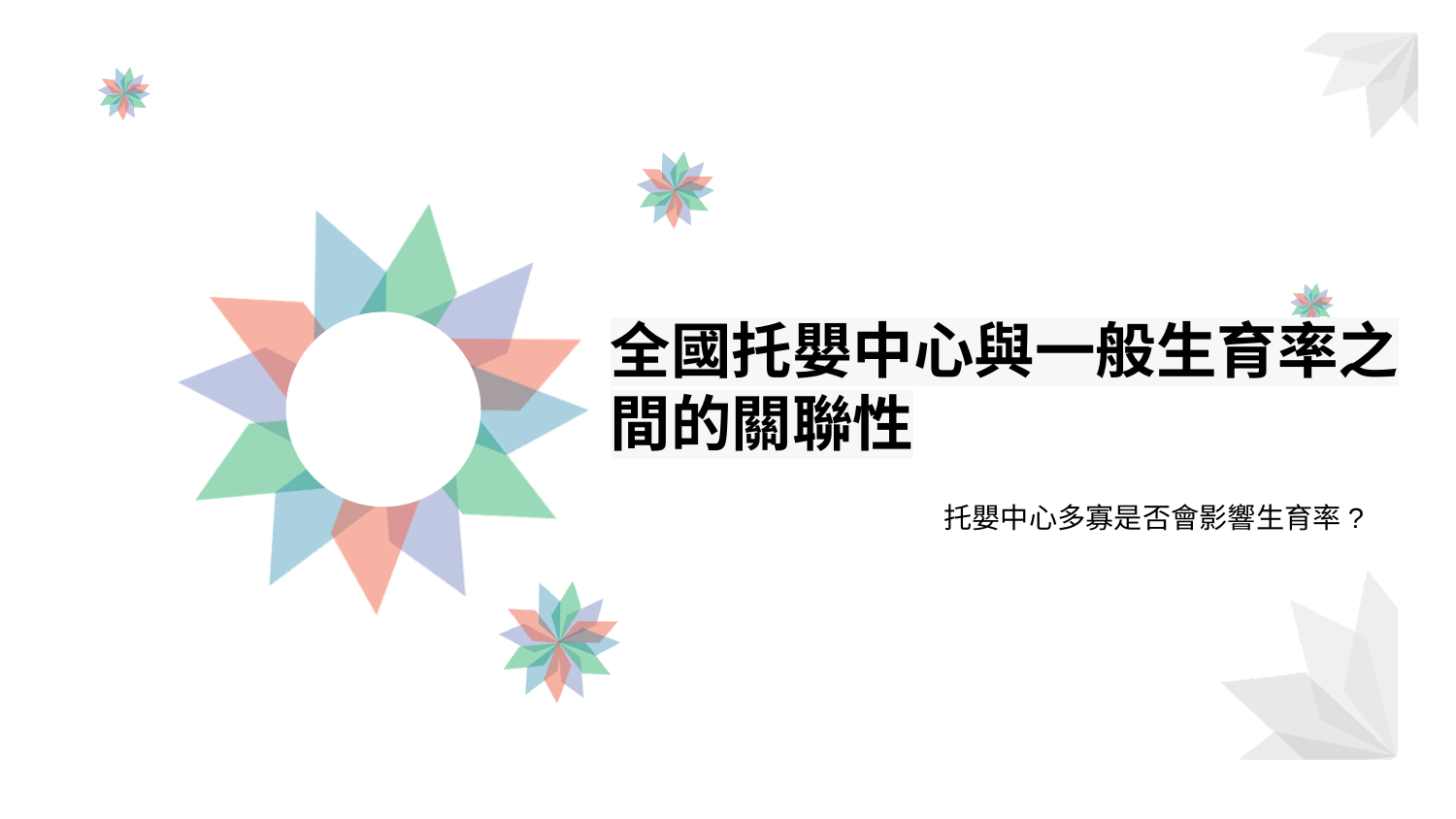

全國托嬰中心與一般生育率之間的關聯性
托嬰中心多寡是否會影響生育率?